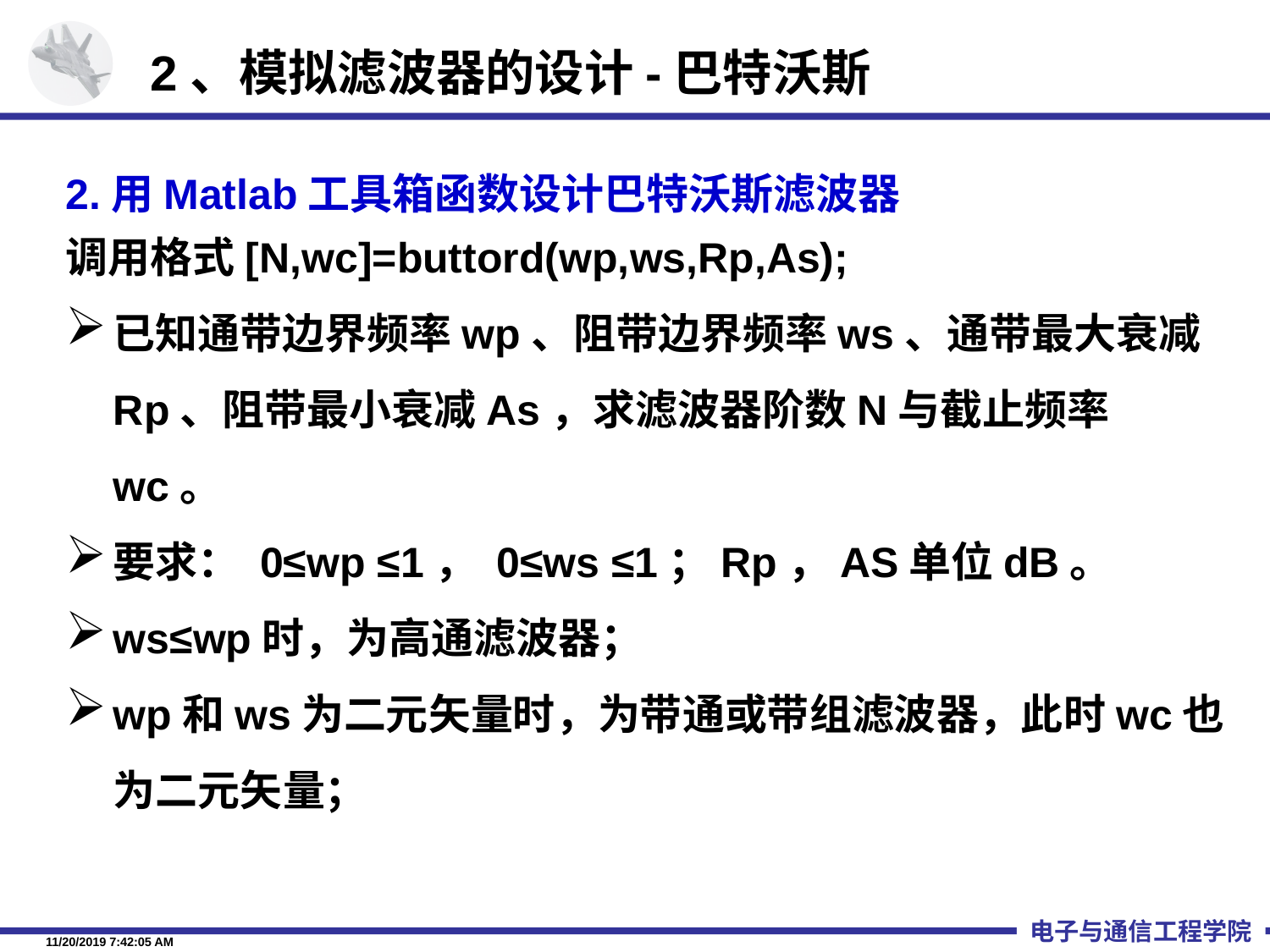

2、模拟滤波器的设计-巴特沃斯
2.用Matlab工具箱函数设计巴特沃斯滤波器
调用格式[N,wc]=buttord(wp,ws,Rp,As);
已知通带边界频率wp、阻带边界频率ws、通带最大衰减Rp、阻带最小衰减As，求滤波器阶数N与截止频率wc。
要求： 0≤wp ≤1， 0≤ws ≤1；Rp，AS单位dB。
ws≤wp时，为高通滤波器；
wp和ws为二元矢量时，为带通或带组滤波器，此时wc也为二元矢量；